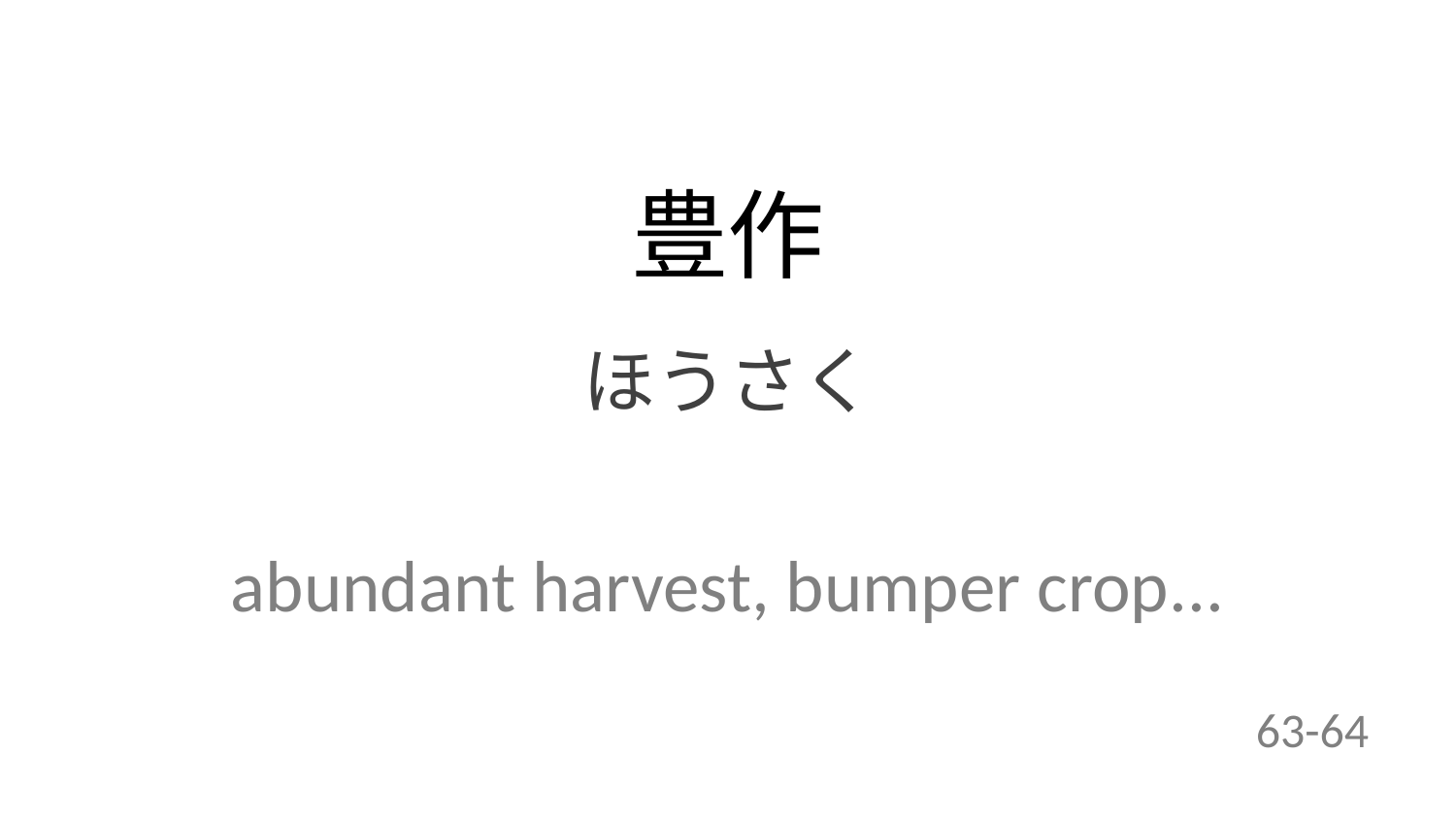

豊作

ほうさく
abundant harvest, bumper crop...
63-64